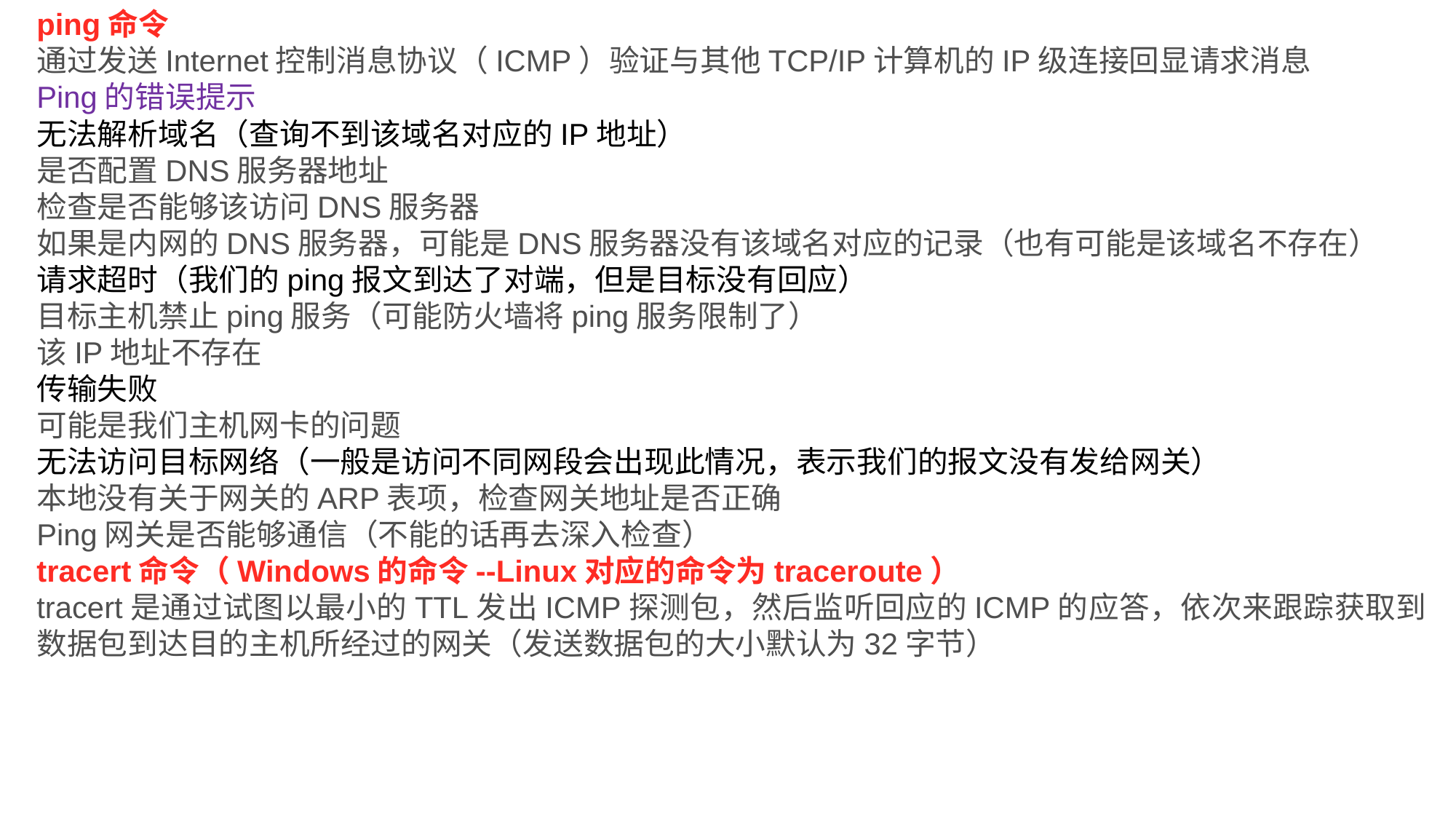

ping命令
通过发送Internet控制消息协议（ICMP）验证与其他TCP/IP计算机的IP级连接回显请求消息
Ping的错误提示
无法解析域名（查询不到该域名对应的IP地址）
是否配置DNS服务器地址
检查是否能够该访问DNS服务器
如果是内网的DNS服务器，可能是DNS服务器没有该域名对应的记录（也有可能是该域名不存在）
请求超时（我们的ping报文到达了对端，但是目标没有回应）
目标主机禁止ping服务（可能防火墙将ping服务限制了）
该IP地址不存在
传输失败
可能是我们主机网卡的问题
无法访问目标网络（一般是访问不同网段会出现此情况，表示我们的报文没有发给网关）
本地没有关于网关的ARP表项，检查网关地址是否正确
Ping网关是否能够通信（不能的话再去深入检查）
tracert命令（Windows的命令--Linux对应的命令为traceroute）
tracert是通过试图以最小的TTL发出ICMP探测包，然后监听回应的ICMP的应答，依次来跟踪获取到数据包到达目的主机所经过的网关（发送数据包的大小默认为32字节）